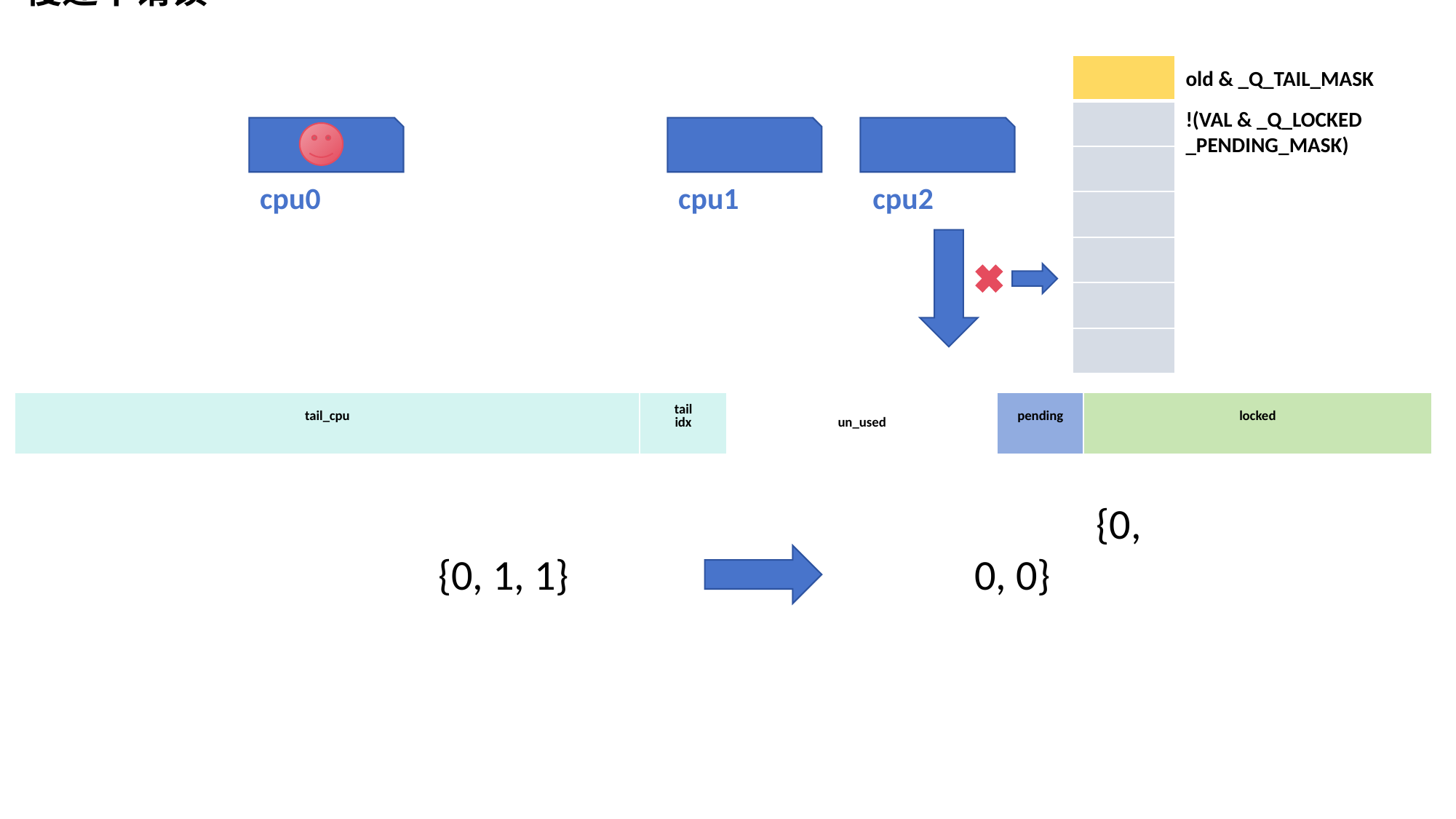

慢速申请锁
|  |
| --- |
|  |
|  |
|  |
|  |
|  |
|  |
old & _Q_TAIL_MASK
!(VAL & _Q_LOCKED
_PENDING_MASK)

cpu0
cpu1
cpu2

| tail\_cpu | tail idx | un\_used | pending | locked |
| --- | --- | --- | --- | --- |
                      {0, 1, 1}
                      {0, 0, 0}